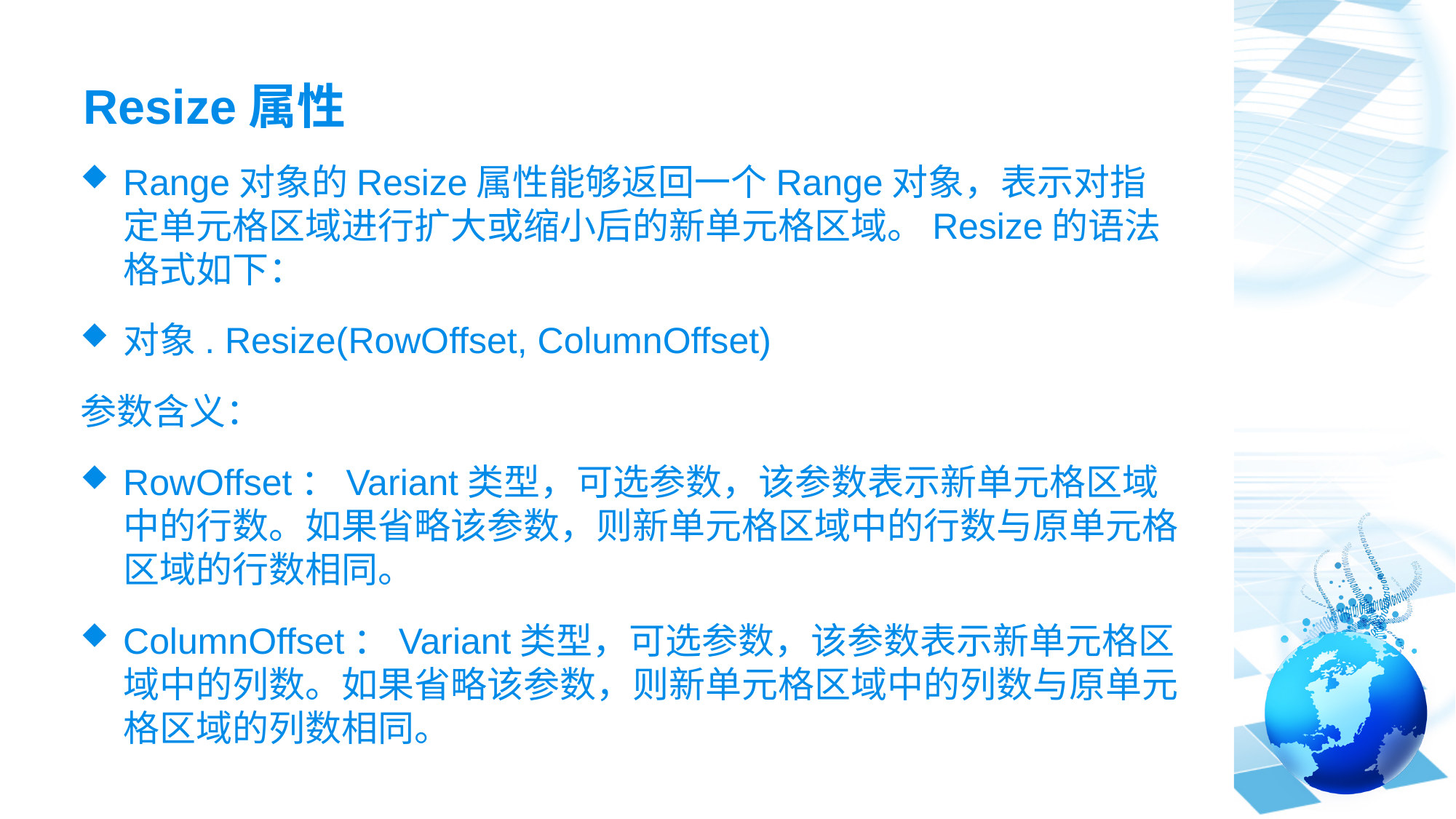

# Resize属性
Range对象的Resize属性能够返回一个Range对象，表示对指定单元格区域进行扩大或缩小后的新单元格区域。Resize的语法格式如下：
对象. Resize(RowOffset, ColumnOffset)
参数含义：
RowOffset：Variant类型，可选参数，该参数表示新单元格区域中的行数。如果省略该参数，则新单元格区域中的行数与原单元格区域的行数相同。
ColumnOffset：Variant类型，可选参数，该参数表示新单元格区域中的列数。如果省略该参数，则新单元格区域中的列数与原单元格区域的列数相同。